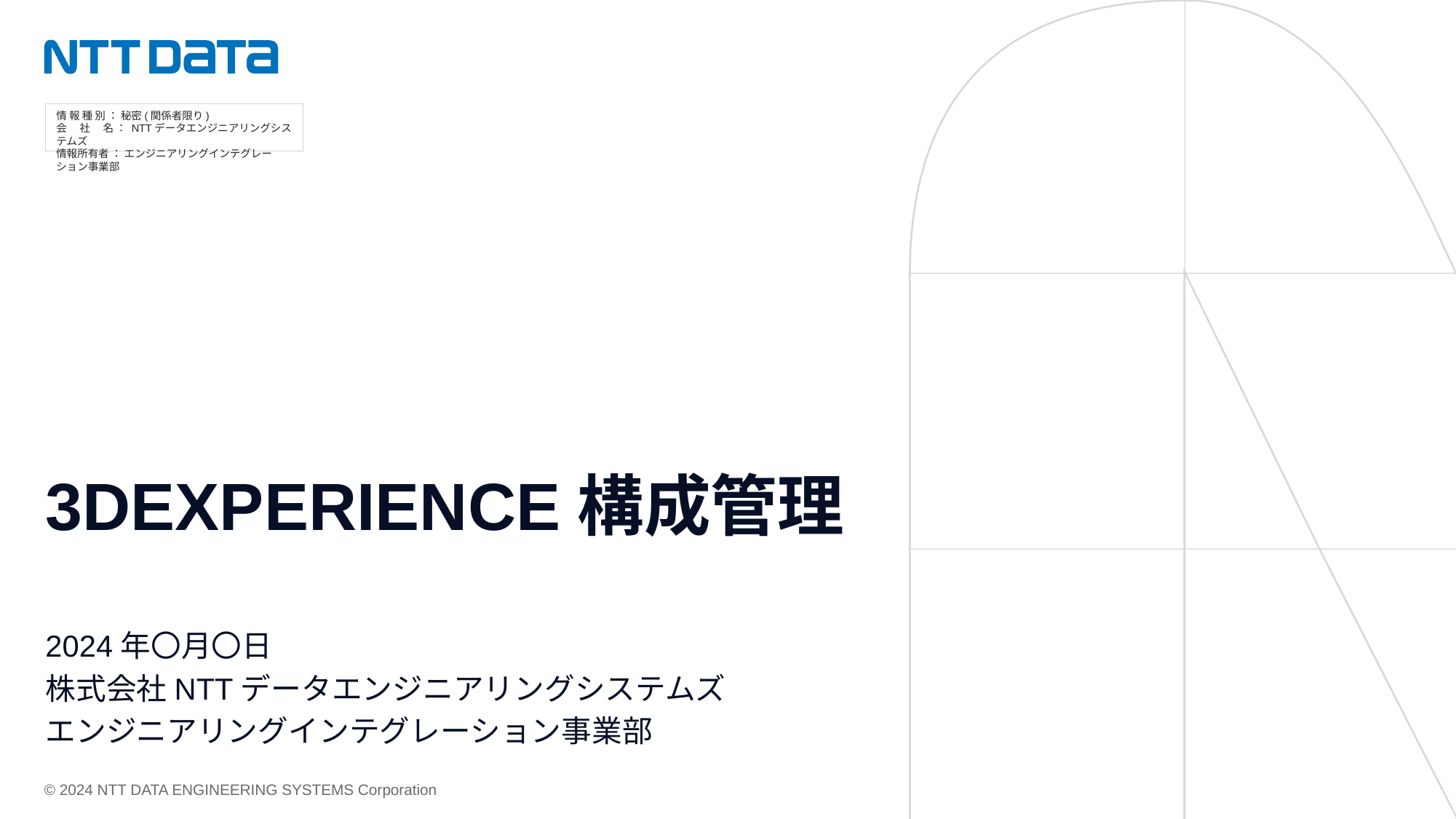

情 報 種 別 ： 秘密(関係者限り)
会　 社　 名 ： NTTデータエンジニアリングシステムズ
情報所有者 ： エンジニアリングインテグレーション事業部
#
3DEXPERIENCE構成管理
2024年〇月〇日
株式会社NTTデータエンジニアリングシステムズ
エンジニアリングインテグレーション事業部